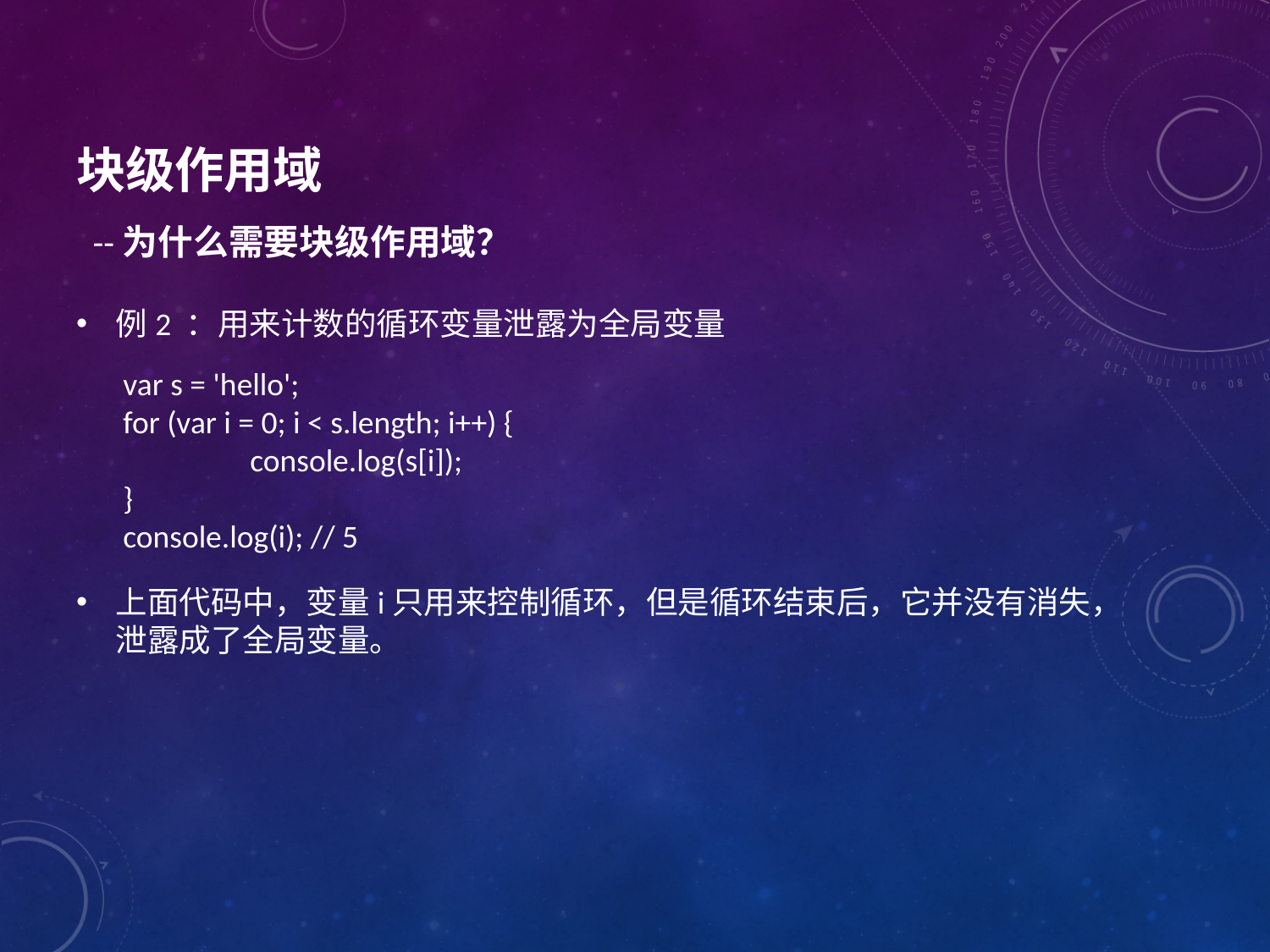

# 块级作用域 --为什么需要块级作用域？
例2 ：用来计数的循环变量泄露为全局变量

上面代码中，变量i只用来控制循环，但是循环结束后，它并没有消失，泄露成了全局变量。
var s = 'hello';
for (var i = 0; i < s.length; i++) {
	console.log(s[i]);
}
console.log(i); // 5